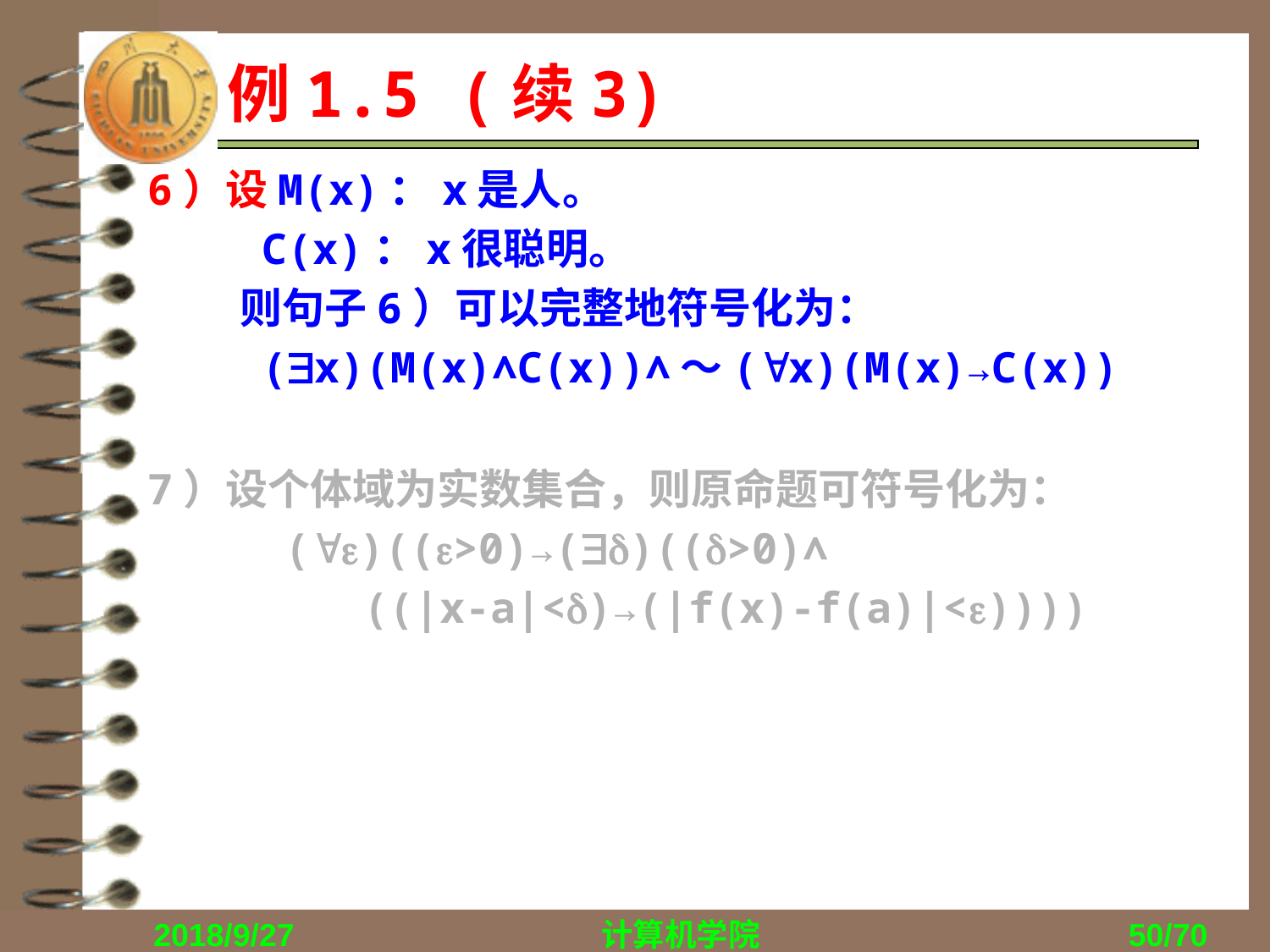

# 例1.5 (续3)
6）设M(x)：x是人。
  C(x)：x很聪明。
  则句子6）可以完整地符号化为：
  (∃x)(M(x)∧C(x))∧～(∀x)(M(x)→C(x))

7）设个体域为实数集合，则原命题可符号化为：
  	(∀ε)((ε>0)→(∃δ)((δ>0)∧
      ((|x-a|<δ)→(|f(x)-f(a)|<ε))))
2018/9/27
计算机学院
50/70